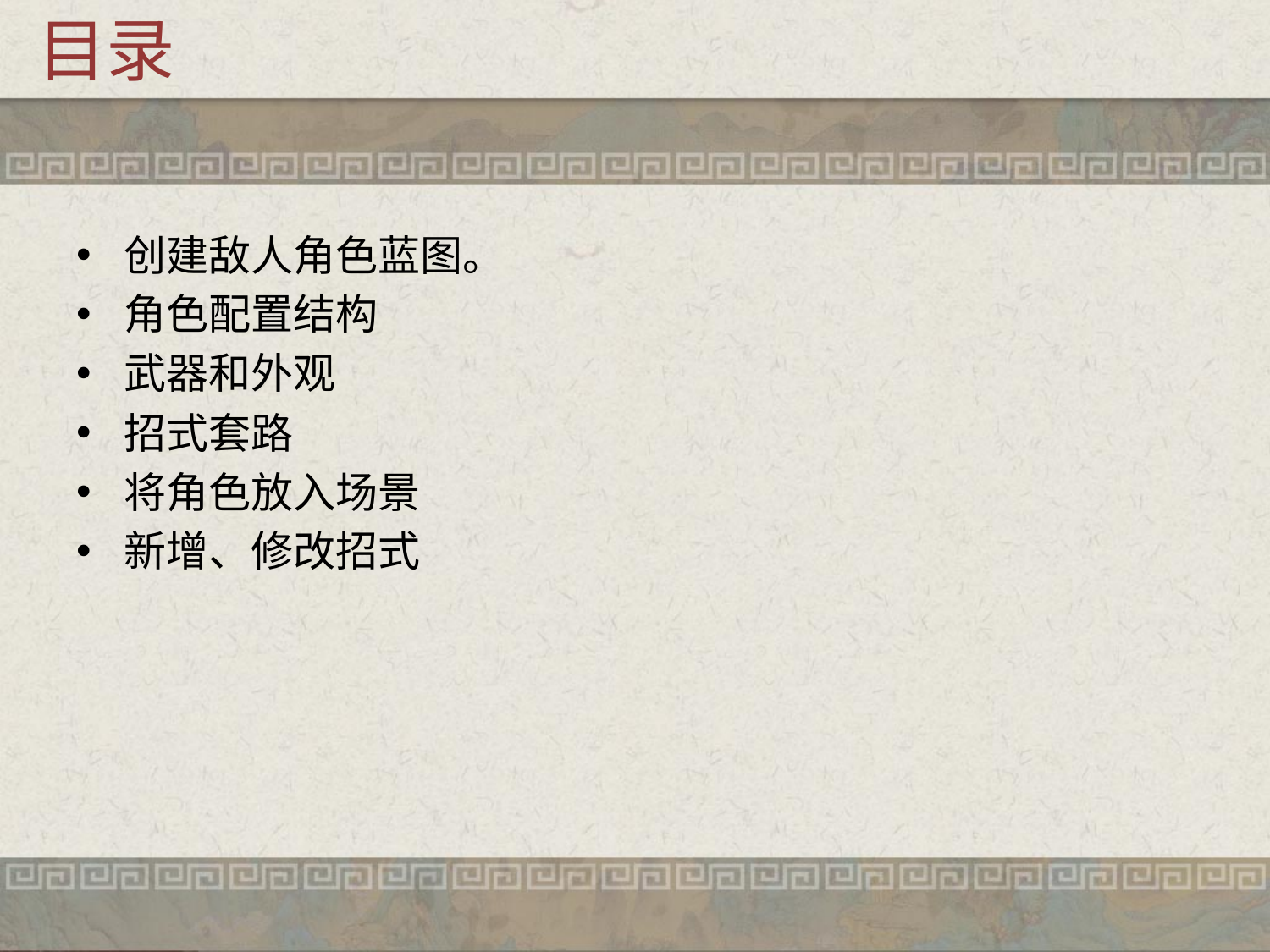

# 目录
创建敌人角色蓝图。
角色配置结构
武器和外观
招式套路
将角色放入场景
新增、修改招式